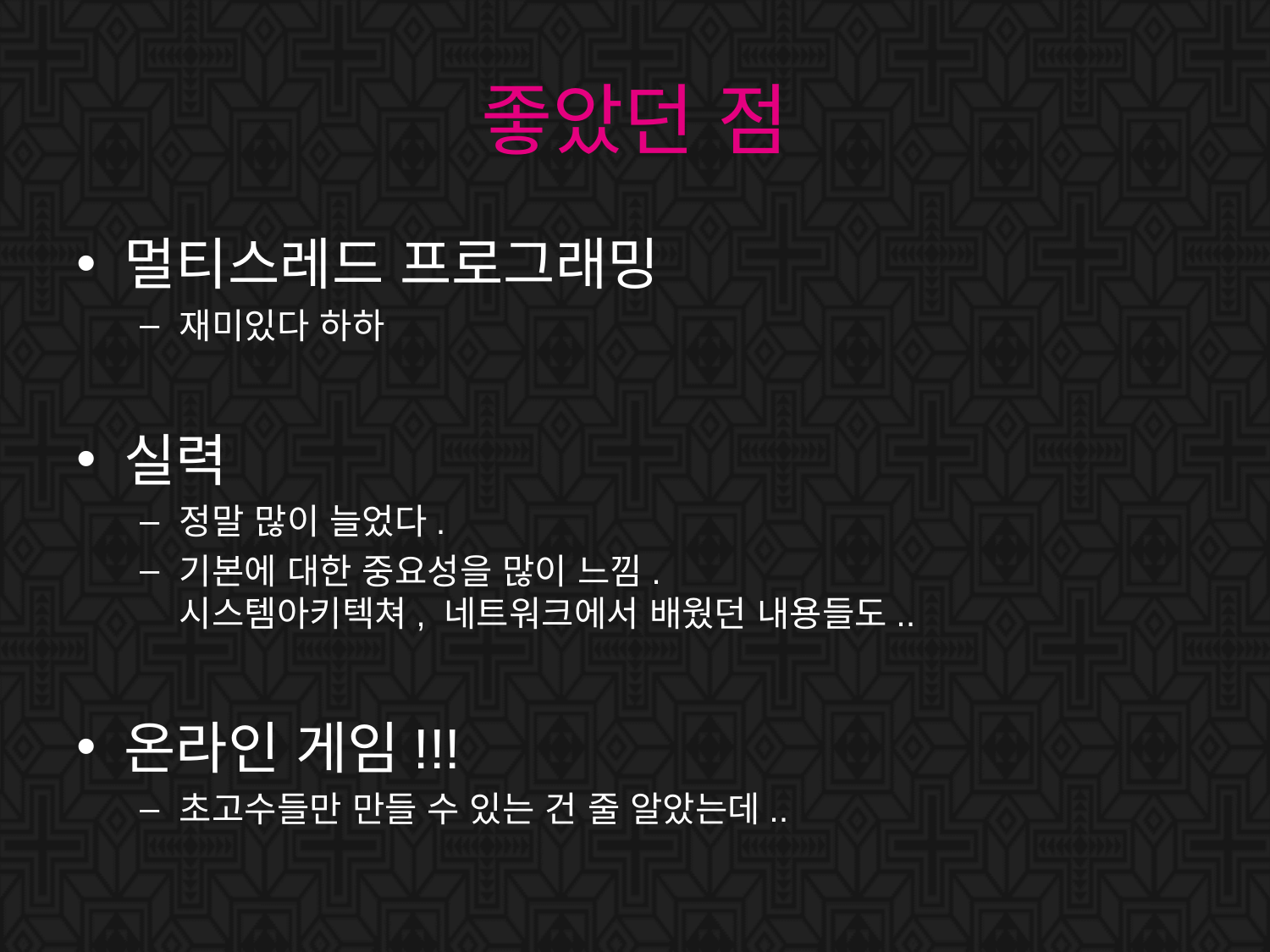

# 좋았던 점
멀티스레드 프로그래밍
재미있다 하하

실력
정말 많이 늘었다.
기본에 대한 중요성을 많이 느낌.
시스템아키텍쳐, 네트워크에서 배웠던 내용들도..

온라인 게임!!!
초고수들만 만들 수 있는 건 줄 알았는데..